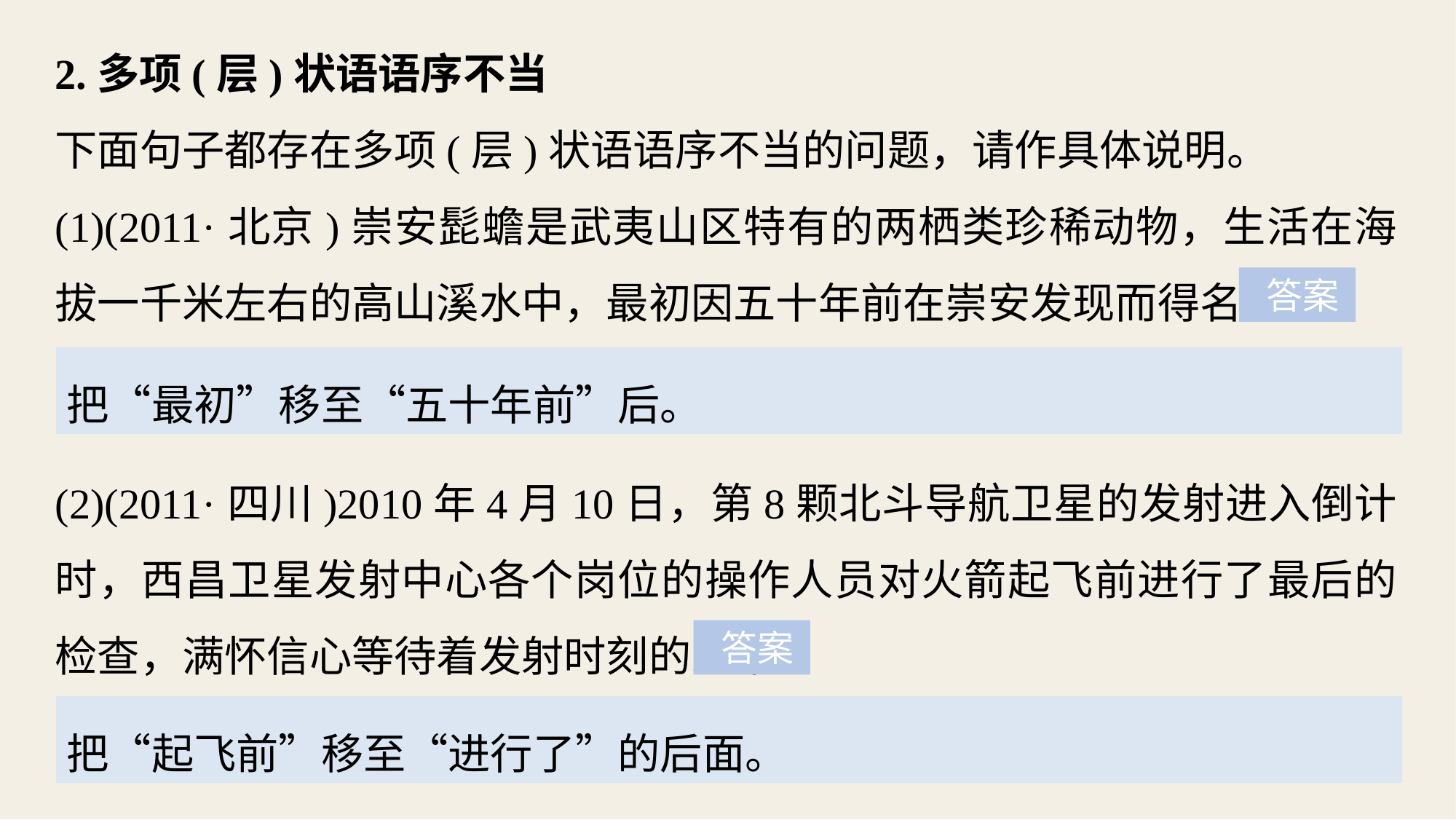

2.多项(层)状语语序不当
下面句子都存在多项(层)状语语序不当的问题，请作具体说明。
(1)(2011·北京)崇安髭蟾是武夷山区特有的两栖类珍稀动物，生活在海拔一千米左右的高山溪水中，最初因五十年前在崇安发现而得名。
 答案
把“最初”移至“五十年前”后。
(2)(2011·四川)2010年4月10日，第8颗北斗导航卫星的发射进入倒计时，西昌卫星发射中心各个岗位的操作人员对火箭起飞前进行了最后的检查，满怀信心等待着发射时刻的到来。
 答案
把“起飞前”移至“进行了”的后面。